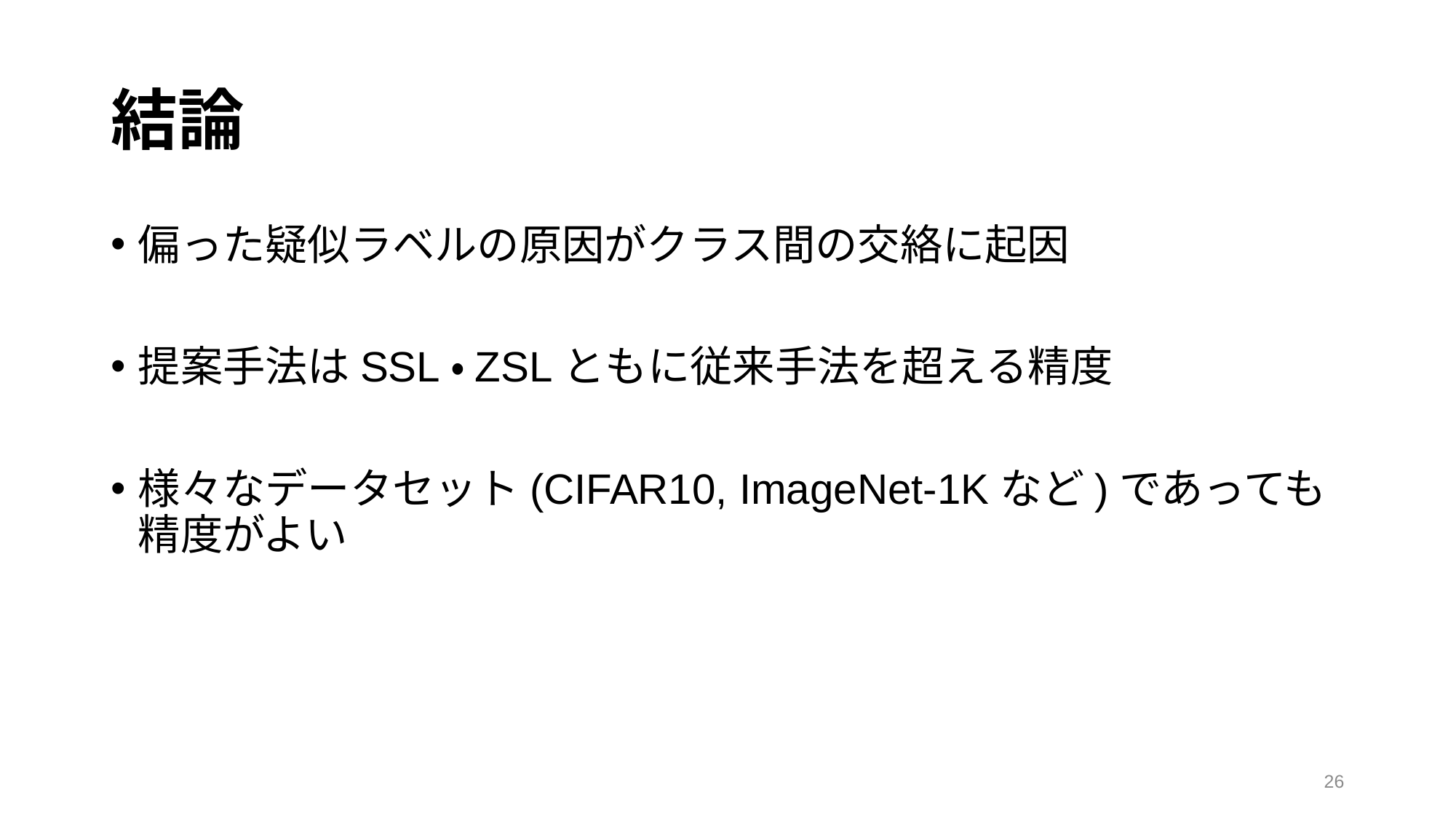

# 結論
偏った疑似ラベルの原因がクラス間の交絡に起因

提案手法はSSL・ZSLともに従来手法を超える精度

様々なデータセット(CIFAR10, ImageNet-1Kなど)であっても精度がよい

26